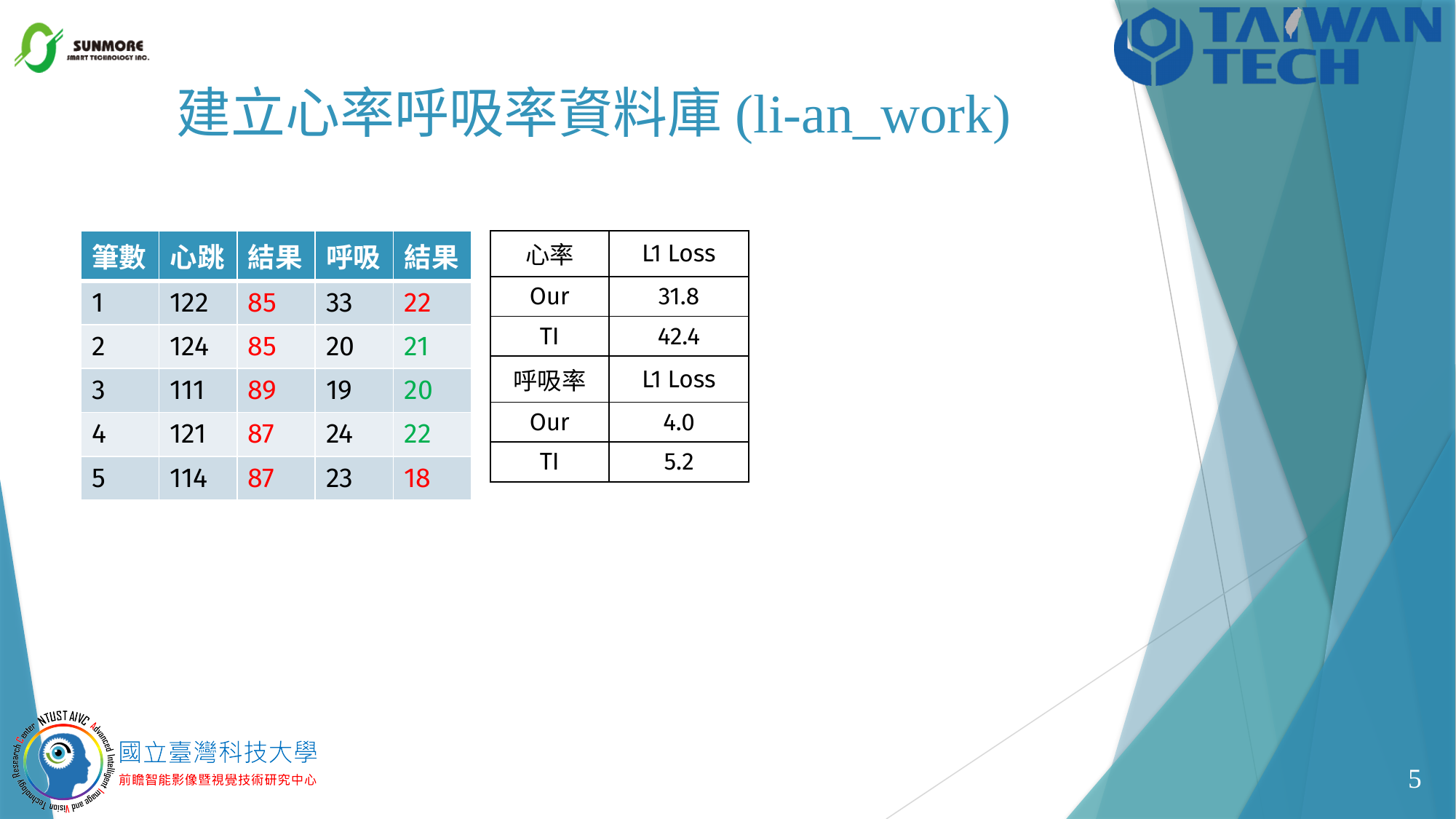

# 建立心率呼吸率資料庫(li-an_work)
| 筆數 | 心跳 | 結果 | 呼吸 | 結果 |
| --- | --- | --- | --- | --- |
| 1 | 122 | 85 | 33 | 22 |
| 2 | 124 | 85 | 20 | 21 |
| 3 | 111 | 89 | 19 | 20 |
| 4 | 121 | 87 | 24 | 22 |
| 5 | 114 | 87 | 23 | 18 |
| 心率 | L1 Loss |
| --- | --- |
| Our | 31.8 |
| TI | 42.4 |
| 呼吸率 | L1 Loss |
| Our | 4.0 |
| TI | 5.2 |
5